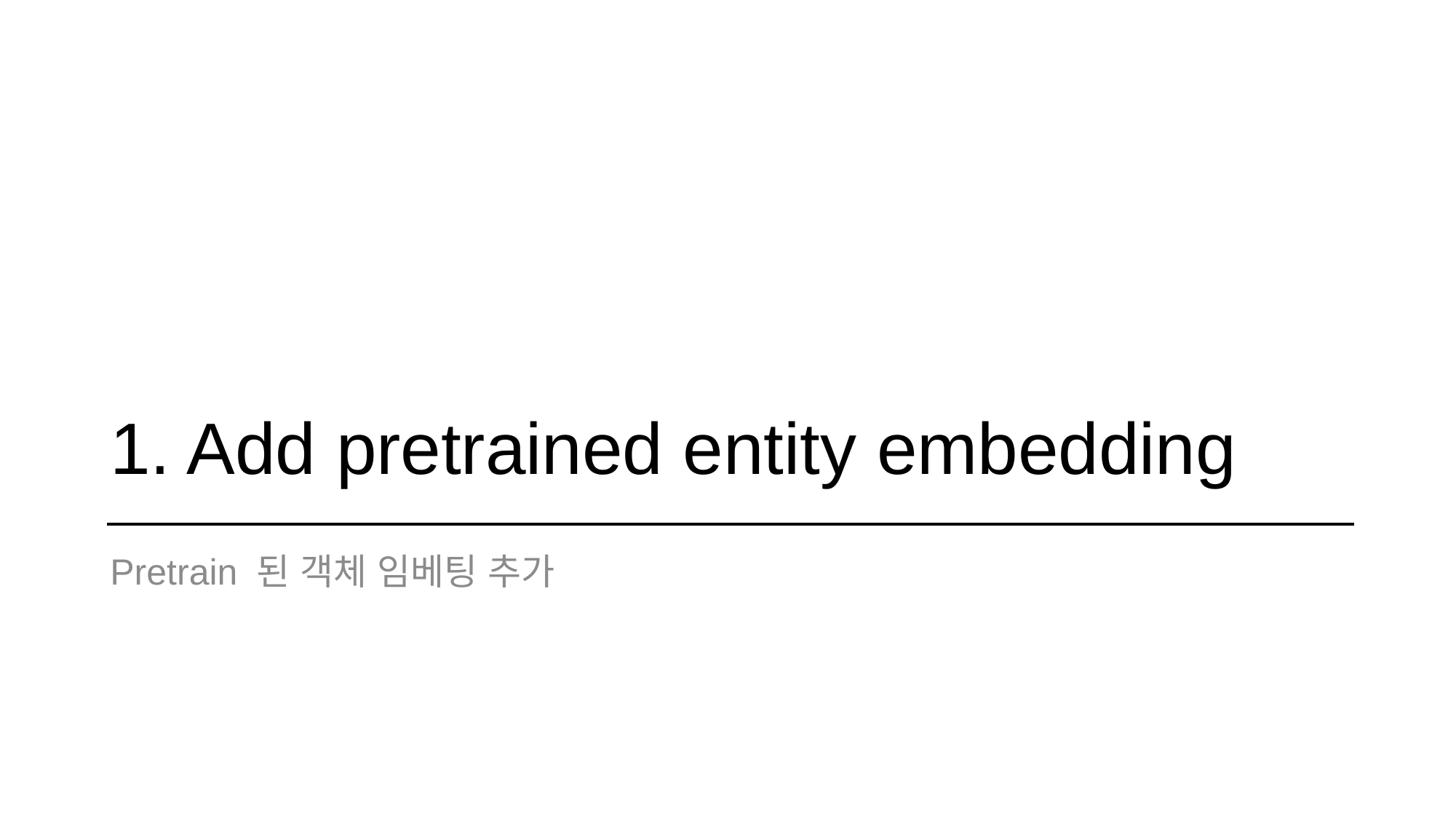

# 1. Add pretrained entity embedding
Pretrain 된 객체 임베팅 추가